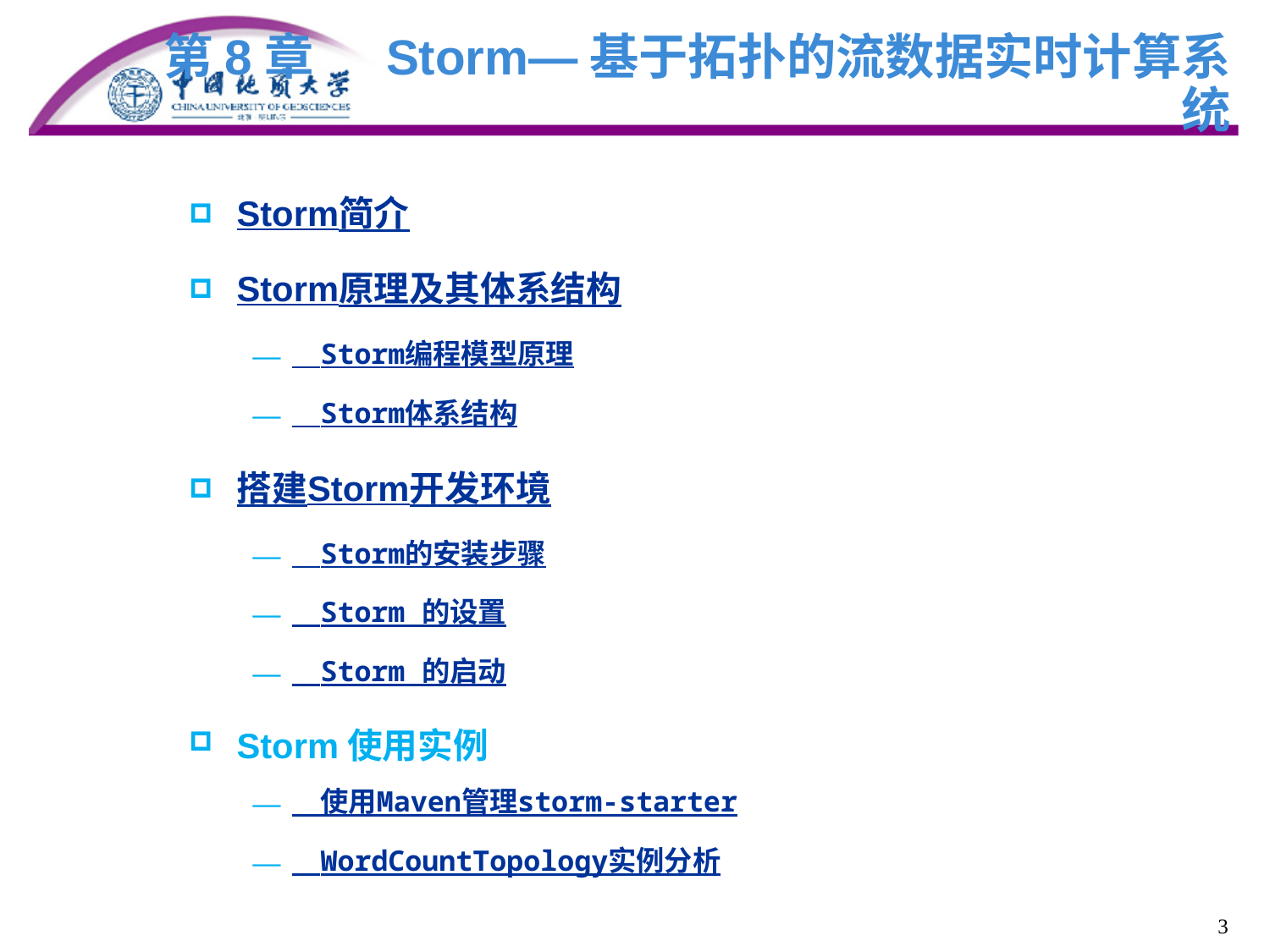

# 第8章　 Storm—基于拓扑的流数据实时计算系统
Storm简介
Storm原理及其体系结构
　Storm编程模型原理
　Storm体系结构
搭建Storm开发环境
　Storm的安装步骤
　Storm 的设置
　Storm 的启动
Storm使用实例
　使用Maven管理storm-starter
　WordCountTopology实例分析